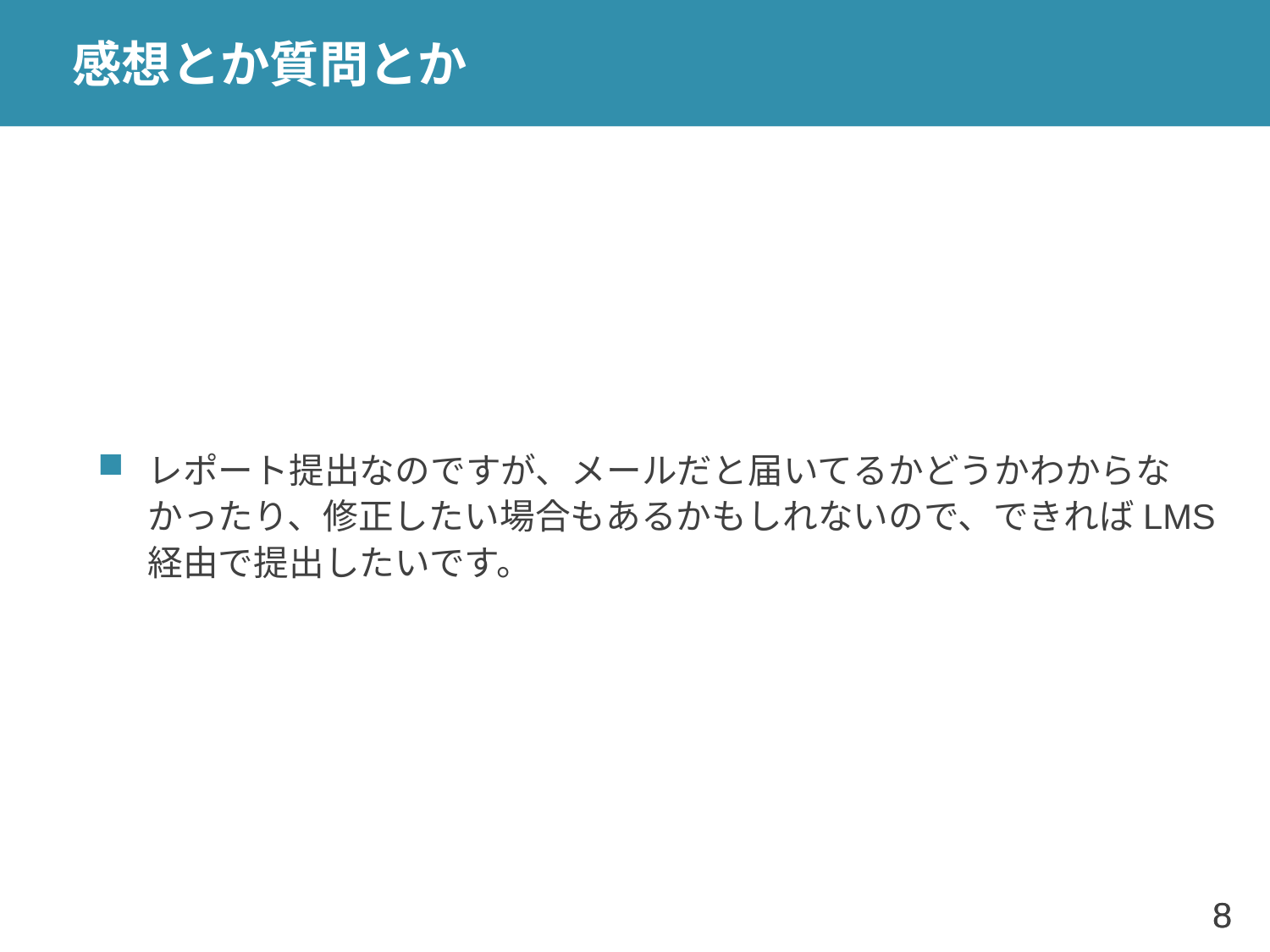

# 感想とか質問とか
レポート提出なのですが、メールだと届いてるかどうかわからなかったり、修正したい場合もあるかもしれないので、できればLMS経由で提出したいです。